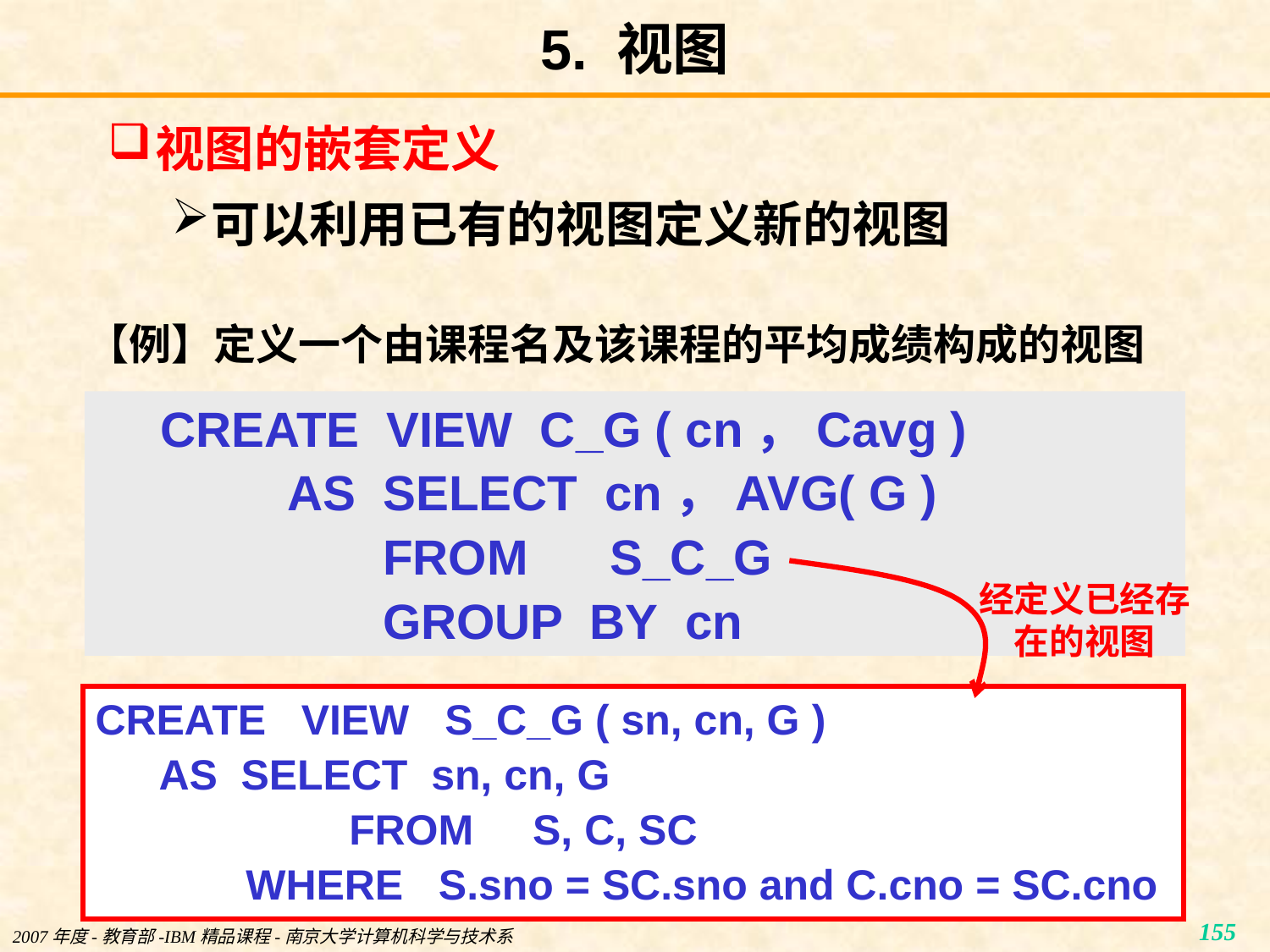

# 5. 视图
视图的嵌套定义
可以利用已有的视图定义新的视图
【例】定义一个由课程名及该课程的平均成绩构成的视图
CREATE  VIEW  C_G ( cn，Cavg )
AS  SELECT  cn，AVG( G )
	FROM      S_C_G
	GROUP  BY  cn

CREATE   VIEW   S_C_G ( sn, cn, G )
AS  SELECT  sn, cn, G
		  FROM     S, C, SC
	    WHERE   S.sno = SC.sno and C.cno = SC.cno
经定义已经存在的视图
155
2007年度-教育部-IBM精品课程-南京大学计算机科学与技术系